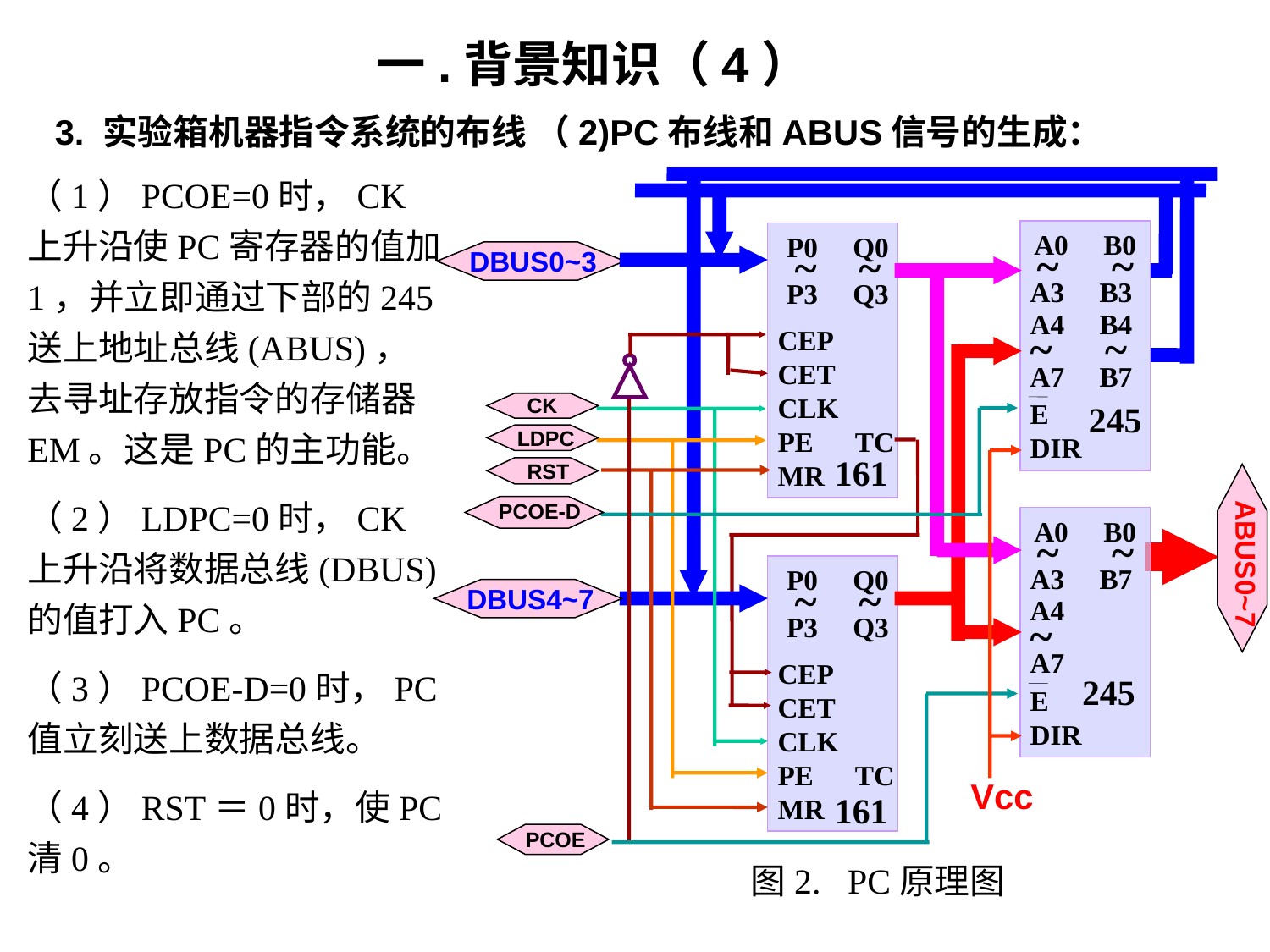

一.背景知识（4）
3. 实验箱机器指令系统的布线 （2)PC布线和ABUS信号的生成：
（1）PCOE=0时，CK上升沿使PC寄存器的值加1，并立即通过下部的245送上地址总线(ABUS)，去寻址存放指令的存储器EM。这是PC的主功能。
（2）LDPC=0时，CK上升沿将数据总线(DBUS)的值打入PC。
（3）PCOE-D=0时，PC值立刻送上数据总线。
（4）RST＝0时，使PC清0。

P0     Q0
~    ~
P3     Q3
CEP
CET CLK
PE      TC
MR
A0     B0
~     ~
A3     B3
A4     B4
~     ~
A7     B7
E
DIR
DBUS0~3

   CK
245

  LDPC

161

   RST

 PCOE-D

A0     B0
~     ~
A3     B7
A4
~
A7
E
DIR

ABUS0~7

P0     Q0
~    ~
P3     Q3
CEP
CET CLK
PE      TC
MR

DBUS4~7

245

Vcc

161

  PCOE

图2.   PC原理图